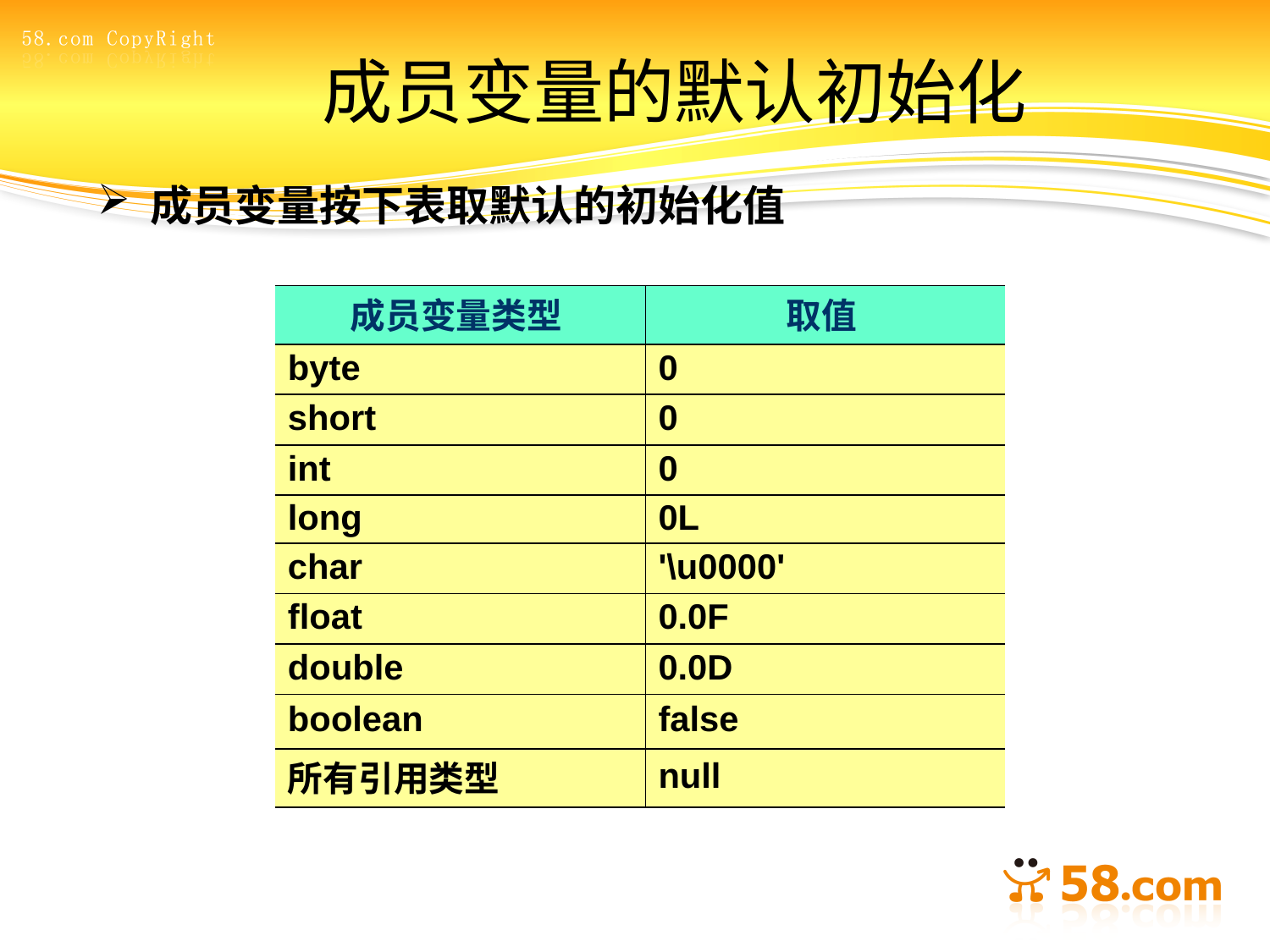

# 成员变量的默认初始化
 成员变量按下表取默认的初始化值
| 成员变量类型 | 取值 |
| --- | --- |
| byte | 0 |
| short | 0 |
| int | 0 |
| long | 0L |
| char | '\u0000' |
| float | 0.0F |
| double | 0.0D |
| boolean | false |
| 所有引用类型 | null |